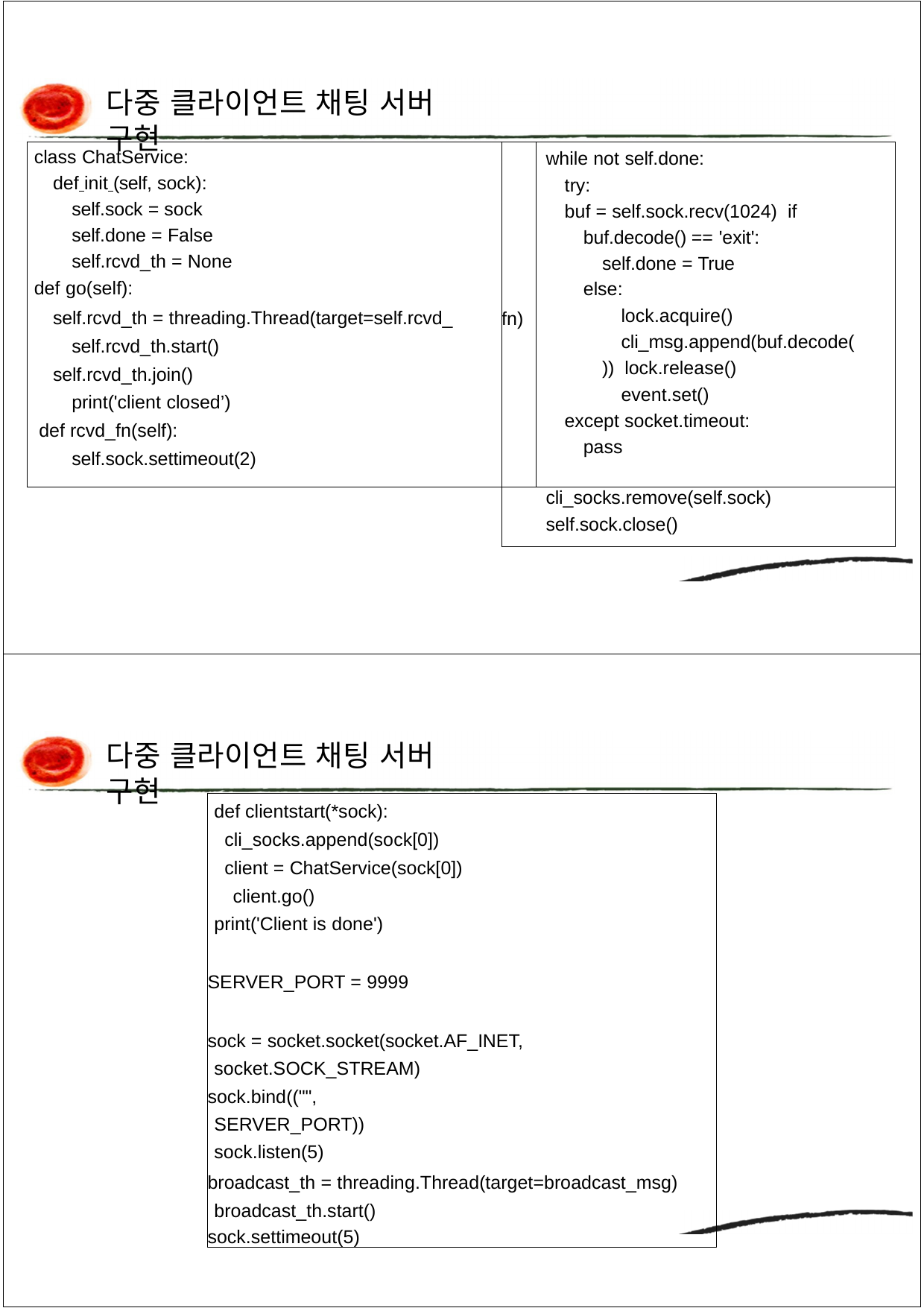

다중 클라이언트 채팅 서버 구현

| class ChatService: def init (self, sock): self.sock = sock self.done = False self.rcvd\_th = None def go(self): self.rcvd\_th = threading.Thread(target=self.rcvd\_ self.rcvd\_th.start() self.rcvd\_th.join() print('client closed’) def rcvd\_fn(self): self.sock.settimeout(2) | fn) | while not self.done: try: buf = self.sock.recv(1024) if buf.decode() == 'exit': self.done = True else: lock.acquire() cli\_msg.append(buf.decode()) lock.release() event.set() except socket.timeout: pass |
| --- | --- | --- |
|  | cli\_socks.remove(self.sock) self.sock.close() |  |

다중 클라이언트 채팅 서버 구현
def clientstart(*sock):
  cli_socks.append(sock[0])
  client = ChatService(sock[0])  client.go()
print('Client is done')

SERVER_PORT = 9999

sock = socket.socket(socket.AF_INET,  socket.SOCK_STREAM)
sock.bind(("", SERVER_PORT))  sock.listen(5)
broadcast_th = threading.Thread(target=broadcast_msg)  broadcast_th.start()
sock.settimeout(5)